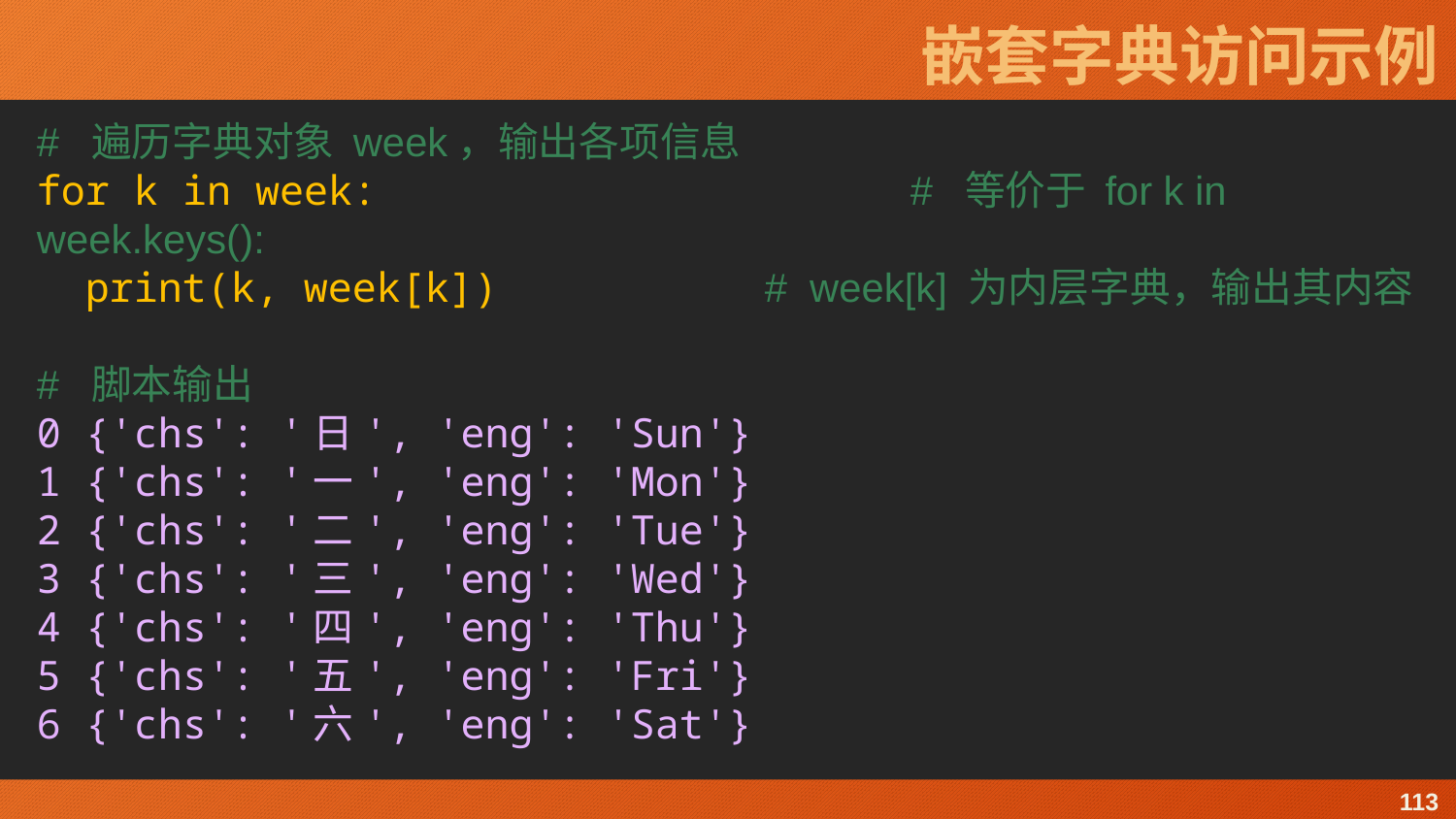

# 嵌套字典访问示例
#  遍历字典对象 week，输出各项信息
for k in week:				#  等价于 for k in week.keys():
  print(k, week[k])		#  week[k] 为内层字典，输出其内容

#  脚本输出
0 {'chs': '日', 'eng': 'Sun'}
1 {'chs': '一', 'eng': 'Mon'}
2 {'chs': '二', 'eng': 'Tue'}
3 {'chs': '三', 'eng': 'Wed'}
4 {'chs': '四', 'eng': 'Thu'}
5 {'chs': '五', 'eng': 'Fri'}
6 {'chs': '六', 'eng': 'Sat'}
113